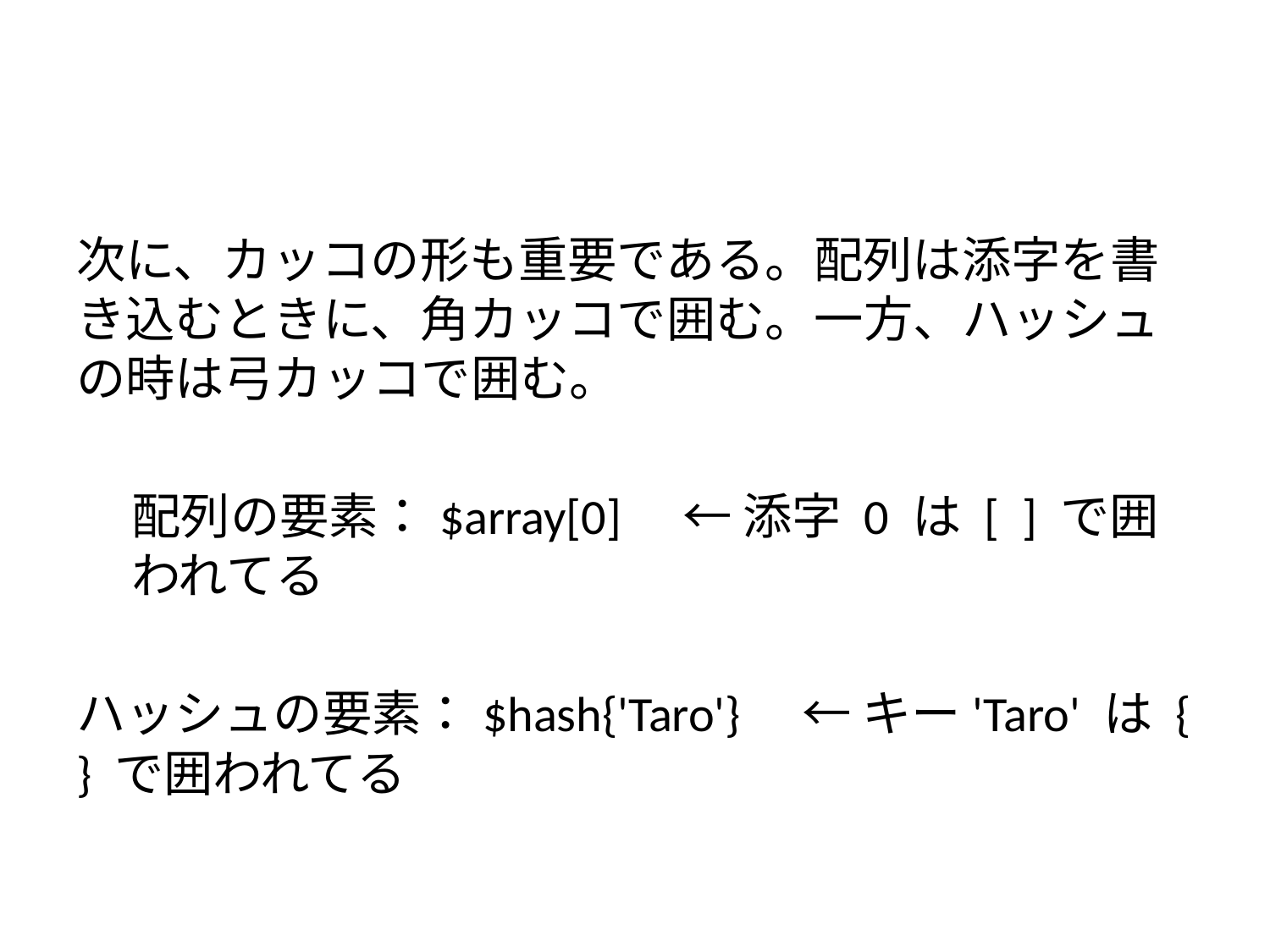

#
次に、カッコの形も重要である。配列は添字を書き込むときに、角カッコで囲む。一方、ハッシュの時は弓カッコで囲む。

配列の要素：$array[0]　← 添字 0 は [  ] で囲われてる

ハッシュの要素：$hash{'Taro'}　← キー'Taro' は { } で囲われてる